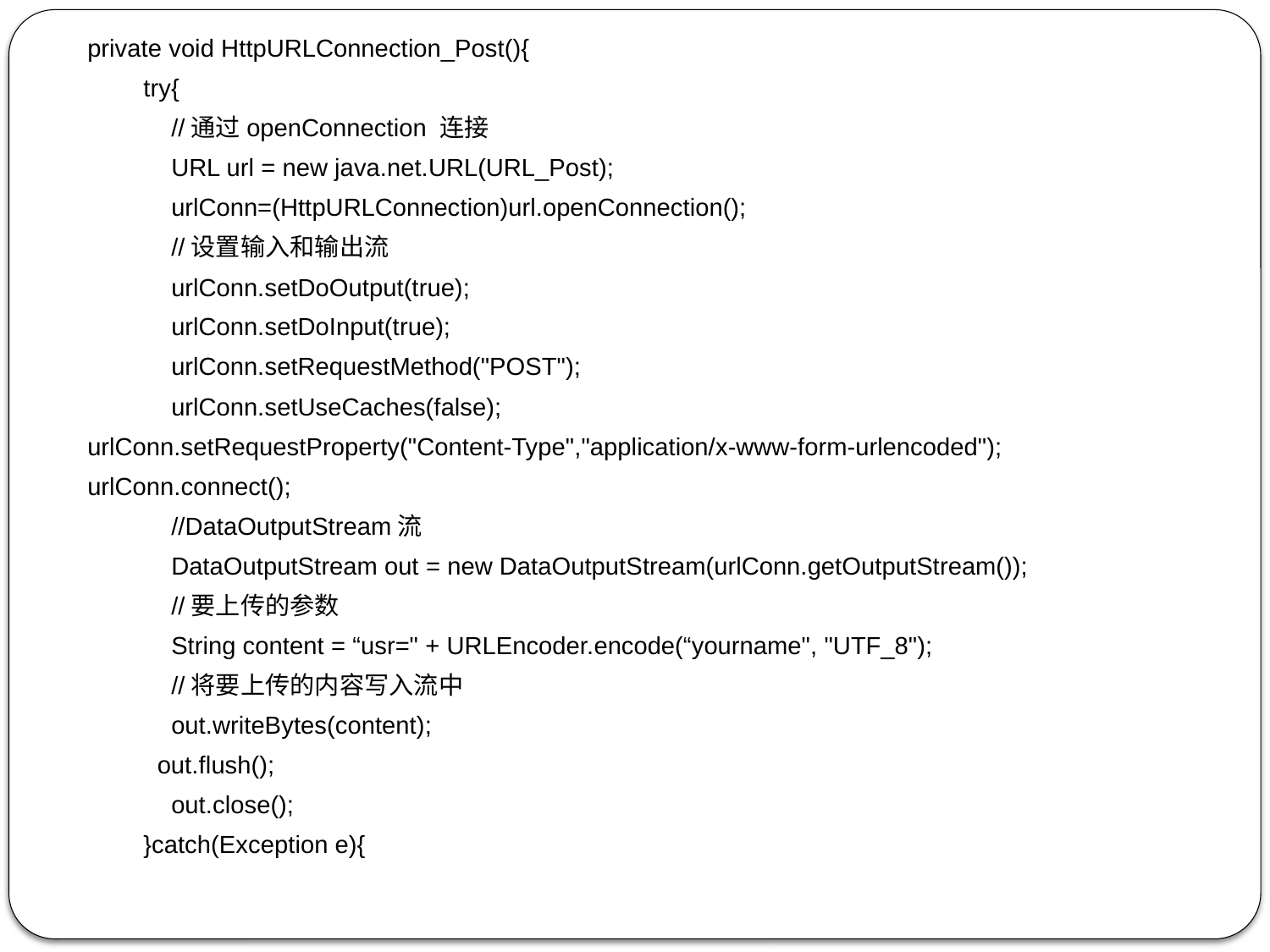

private void HttpURLConnection_Post(){
        try{
            //通过openConnection 连接
            URL url = new java.net.URL(URL_Post);
            urlConn=(HttpURLConnection)url.openConnection();
            //设置输入和输出流
            urlConn.setDoOutput(true);
            urlConn.setDoInput(true);
            urlConn.setRequestMethod("POST");
            urlConn.setUseCaches(false);
urlConn.setRequestProperty("Content-Type","application/x-www-form-urlencoded");
urlConn.connect();
            //DataOutputStream流
            DataOutputStream out = new DataOutputStream(urlConn.getOutputStream());
            //要上传的参数
            String content = “usr=" + URLEncoder.encode(“yourname", "UTF_8");
            //将要上传的内容写入流中
            out.writeBytes(content);
          out.flush();
            out.close();
        }catch(Exception e){